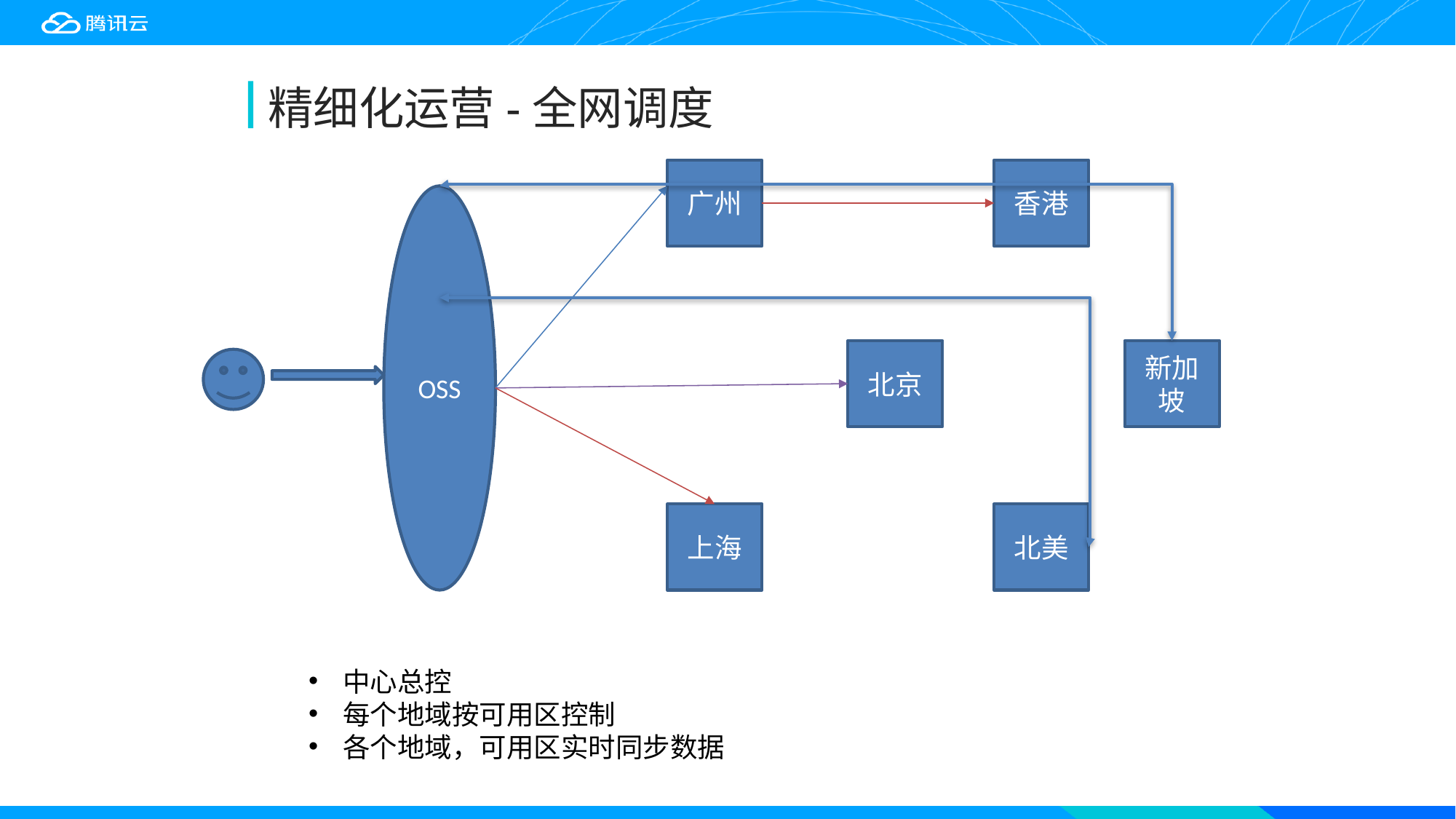

精细化运营-全网调度

广州
香港
OSS
北京
新加坡

上海
北美
中心总控
每个地域按可用区控制
各个地域，可用区实时同步数据